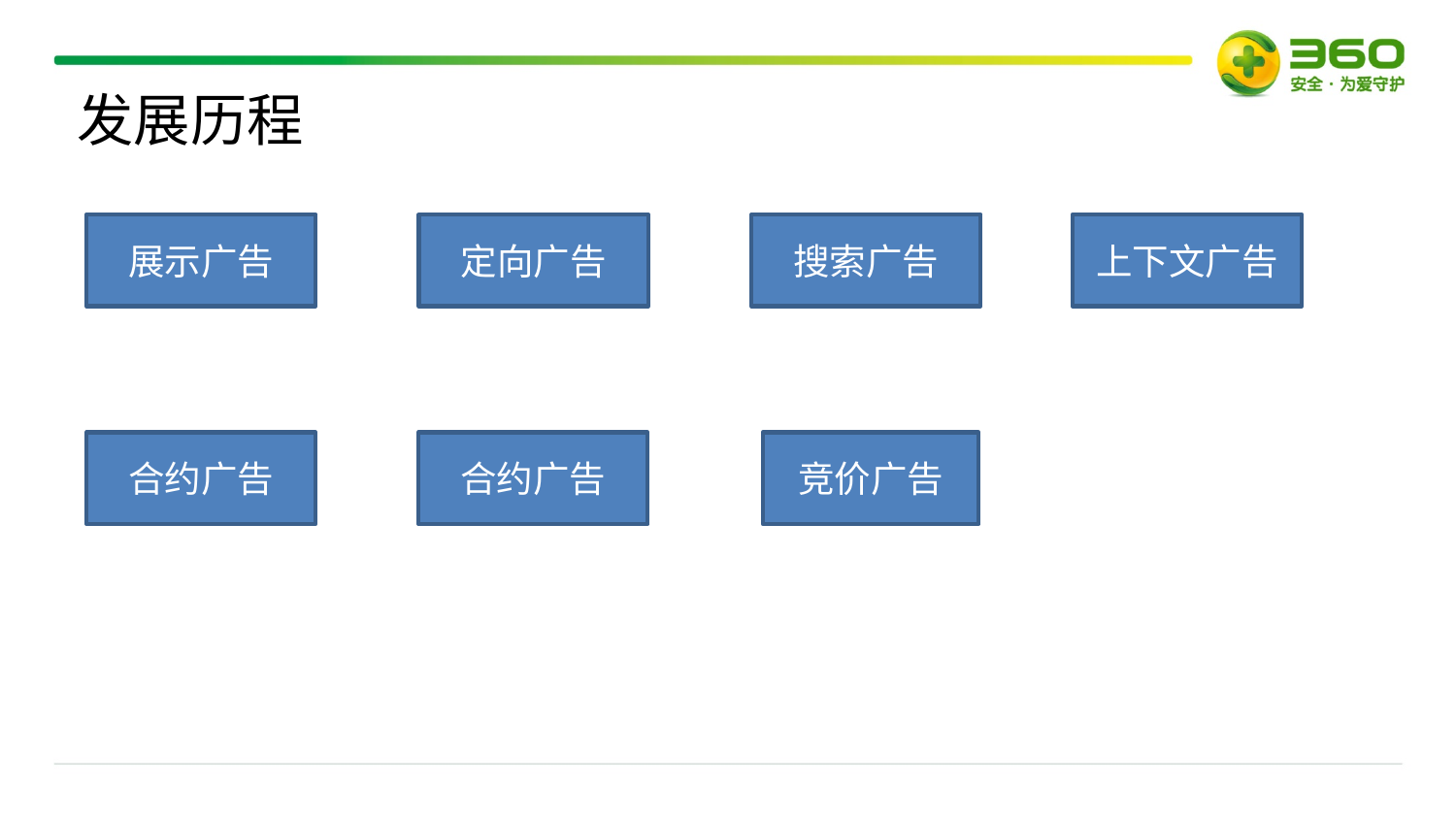

发展历程
展示广告
定向广告
搜索广告
上下文广告
合约广告
合约广告
竞价广告